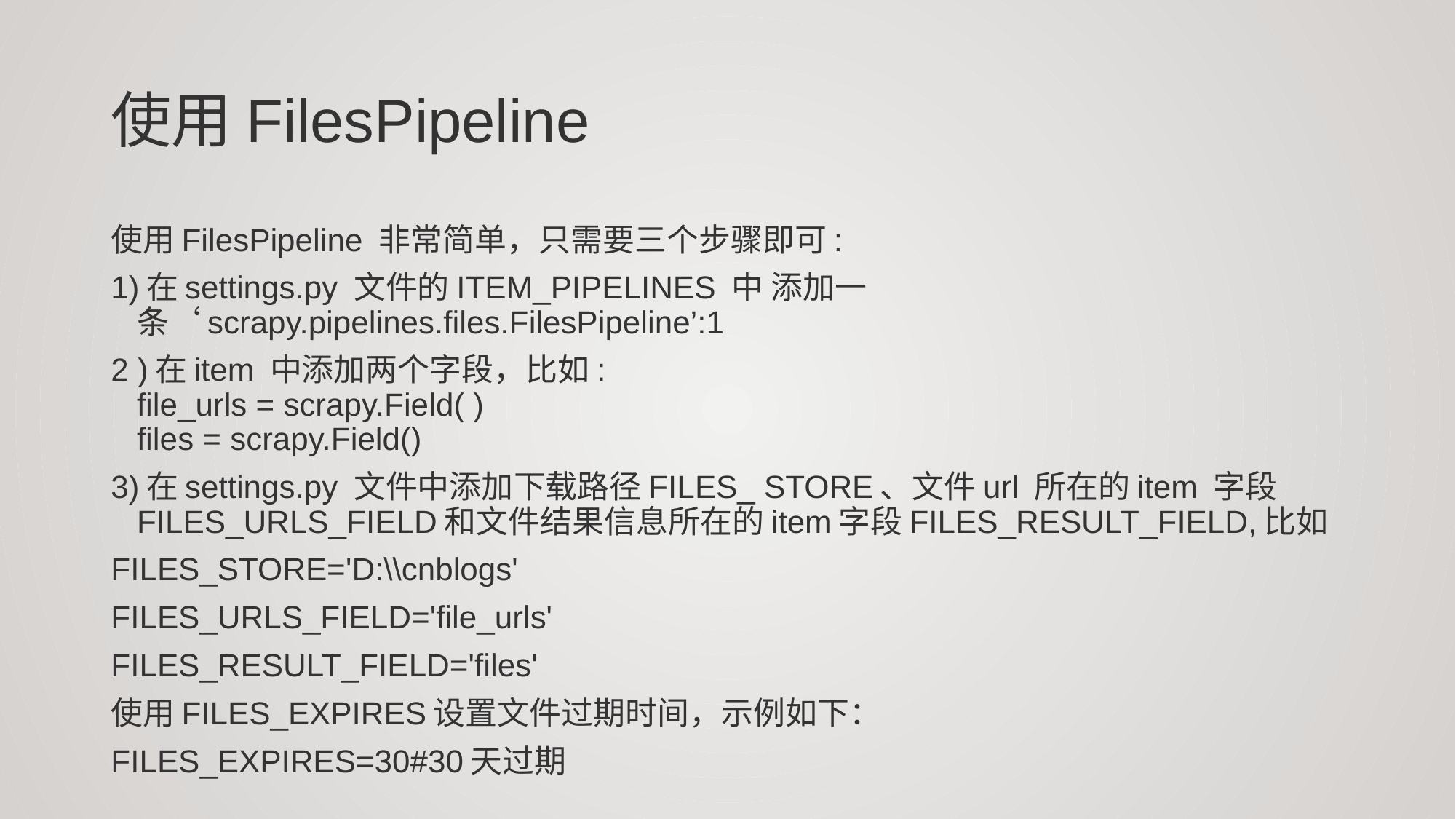

# 使用FilesPipeline
使用FilesPipeline 非常简单，只需要三个步骤即可:
1)在settings.py 文件的ITEM_PIPELINES 中 添加一条‘scrapy.pipelines.files.FilesPipeline’:1
2 )在item 中添加两个字段，比如:
file_urls = scrapy.Field( )
files = scrapy.Field()
3)在settings.py 文件中添加下载路径FILES_ STORE、文件url 所在的item 字段FILES_URLS_FIELD和文件结果信息所在的item字段FILES_RESULT_FIELD,比如
FILES_STORE='D:\\cnblogs'
FILES_URLS_FIELD='file_urls'
FILES_RESULT_FIELD='files'
使用FILES_EXPIRES设置文件过期时间，示例如下：
FILES_EXPIRES=30#30天过期